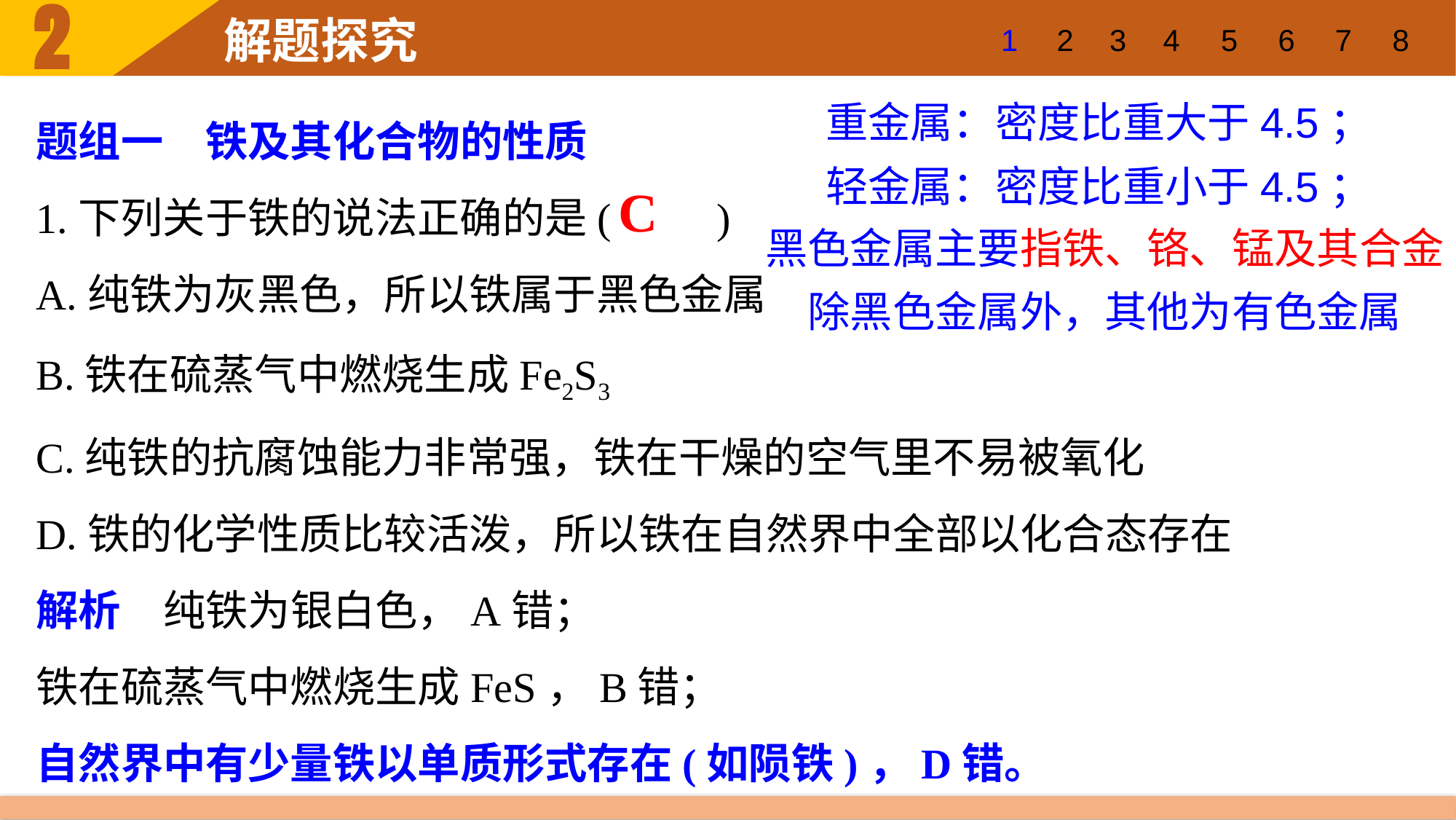

1
2
3
4
5
6
7
8
重金属：密度比重大于4.5；
轻金属：密度比重小于4.5；
题组一　铁及其化合物的性质
1.下列关于铁的说法正确的是(　　)
A.纯铁为灰黑色，所以铁属于黑色金属
B.铁在硫蒸气中燃烧生成Fe2S3
C.纯铁的抗腐蚀能力非常强，铁在干燥的空气里不易被氧化
D.铁的化学性质比较活泼，所以铁在自然界中全部以化合态存在
解析　纯铁为银白色，A错；
铁在硫蒸气中燃烧生成FeS，B错；
自然界中有少量铁以单质形式存在(如陨铁)，D错。
C
黑色金属主要指铁、铬、锰及其合金
除黑色金属外，其他为有色金属